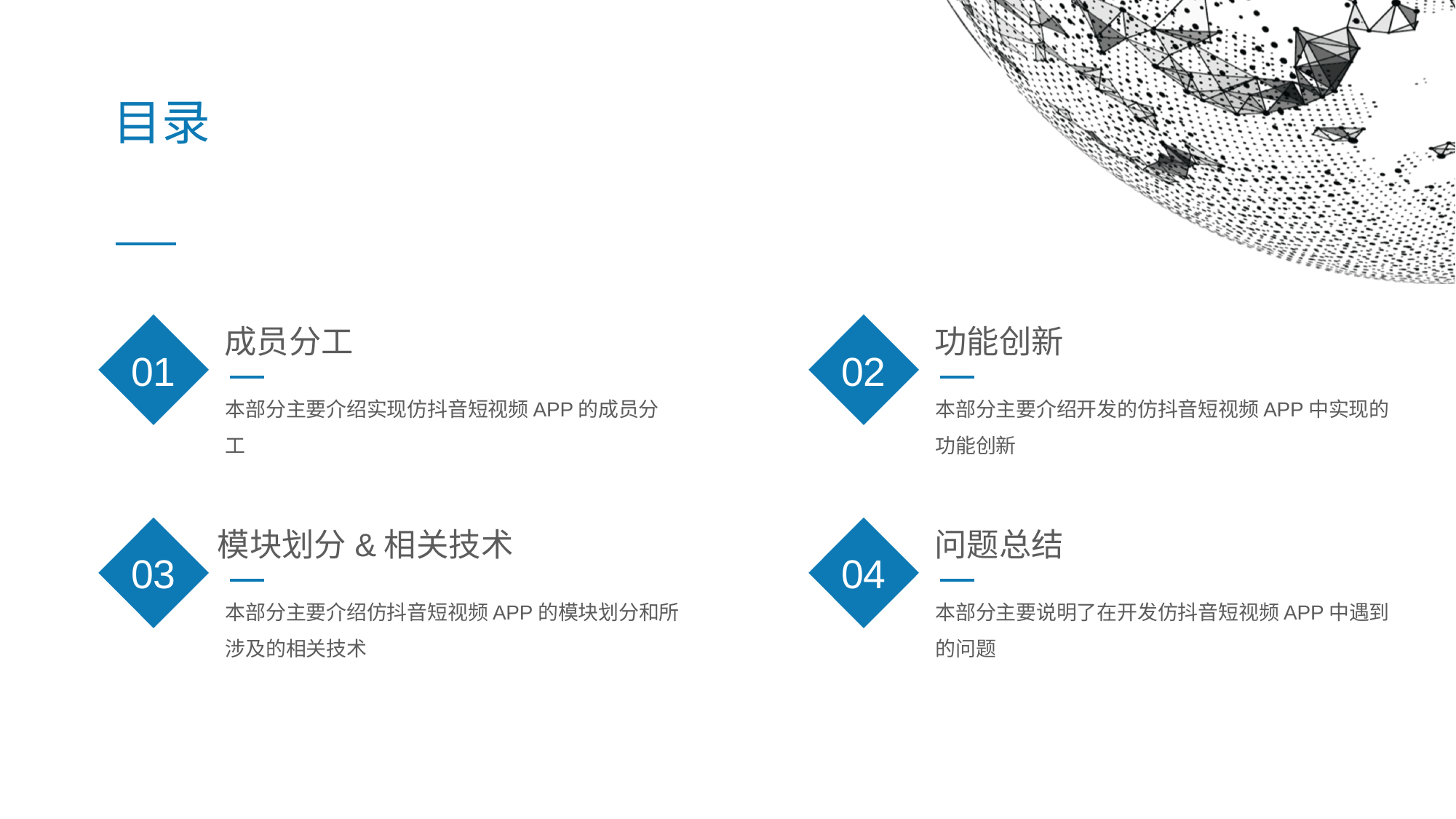

目录
02
01
功能创新
成员分工
本部分主要介绍开发的仿抖音短视频APP中实现的功能创新
本部分主要介绍实现仿抖音短视频APP的成员分工
03
04
模块划分&相关技术
问题总结
本部分主要介绍仿抖音短视频APP的模块划分和所涉及的相关技术
本部分主要说明了在开发仿抖音短视频APP中遇到的问题